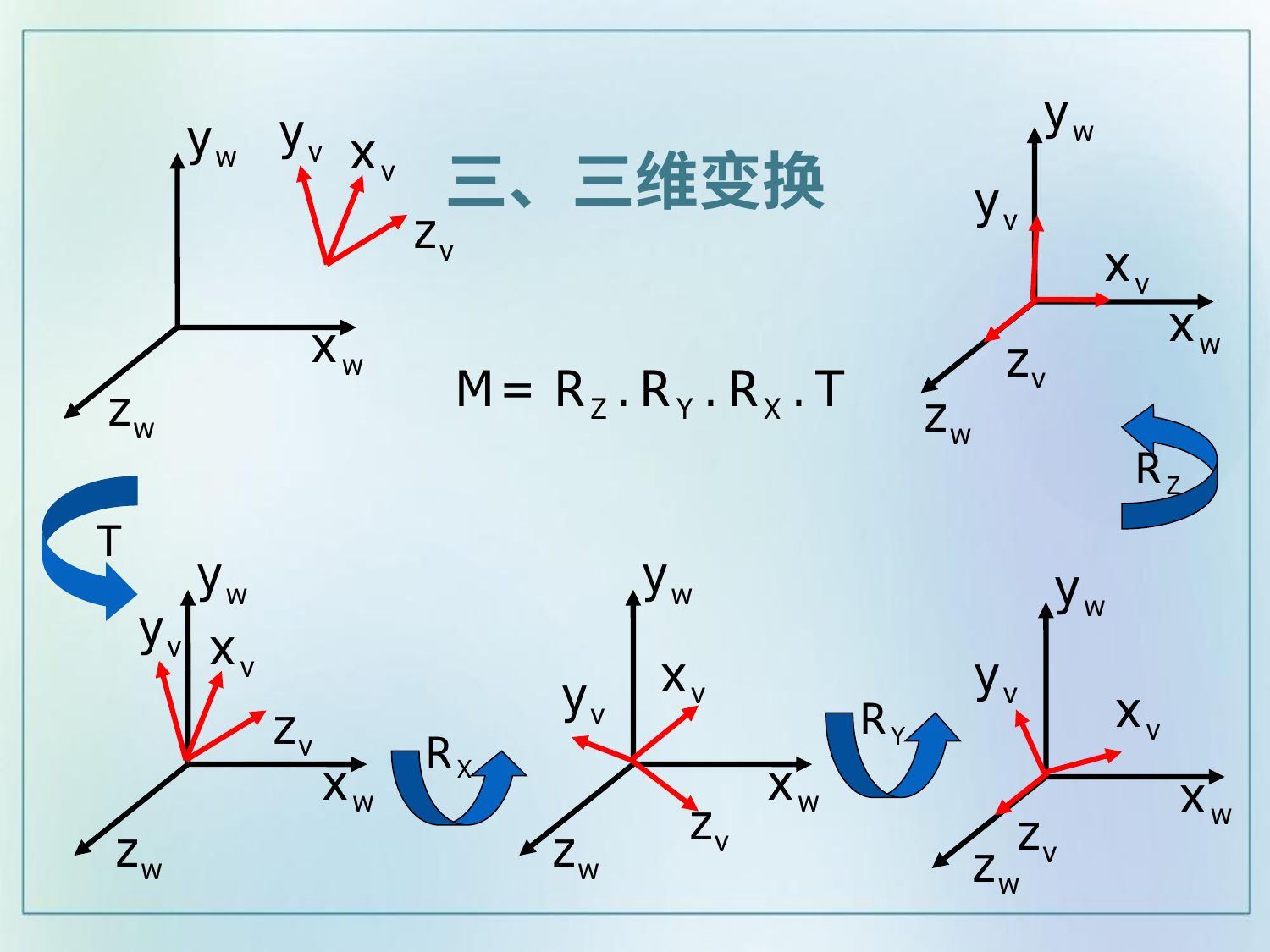

yw

yv

xv
xw

zv
zw
yv
xv

zv

yw

xw

zw
三、三维变换
M= RZ . RY . RX . T

RZ

T
yw

xw

zw
yv
xv

zv

yw

xw

zw
xv
yv

zv
yw

xw

zw
yv
xv

zv
RY

RX